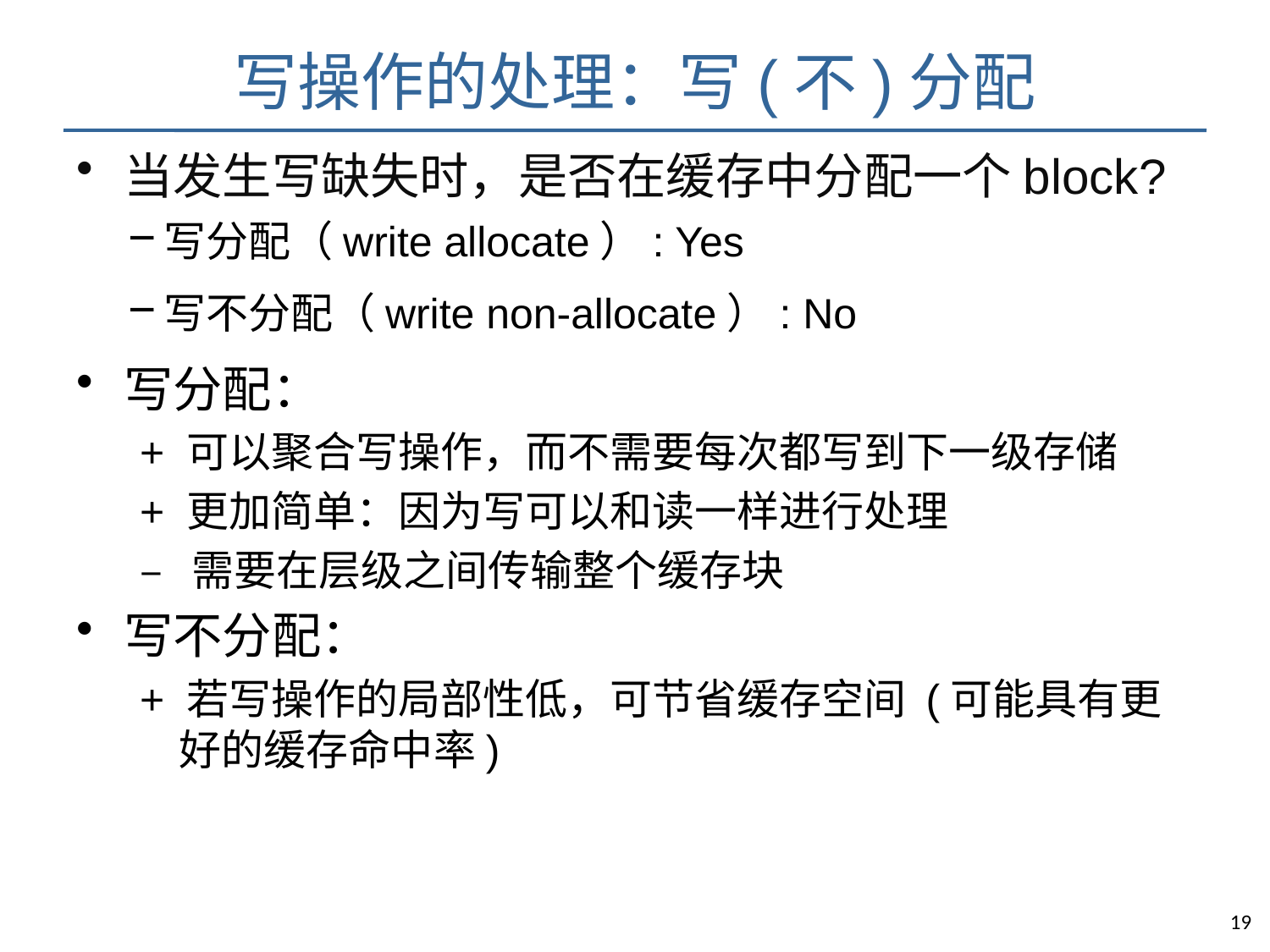

# 写操作的处理：写(不)分配
当发生写缺失时，是否在缓存中分配一个block?
写分配（write allocate）: Yes
写不分配（write non-allocate）: No
写分配：
+ 可以聚合写操作，而不需要每次都写到下一级存储
+ 更加简单：因为写可以和读一样进行处理
–  需要在层级之间传输整个缓存块
写不分配：
+ 若写操作的局部性低，可节省缓存空间 (可能具有更好的缓存命中率)
19